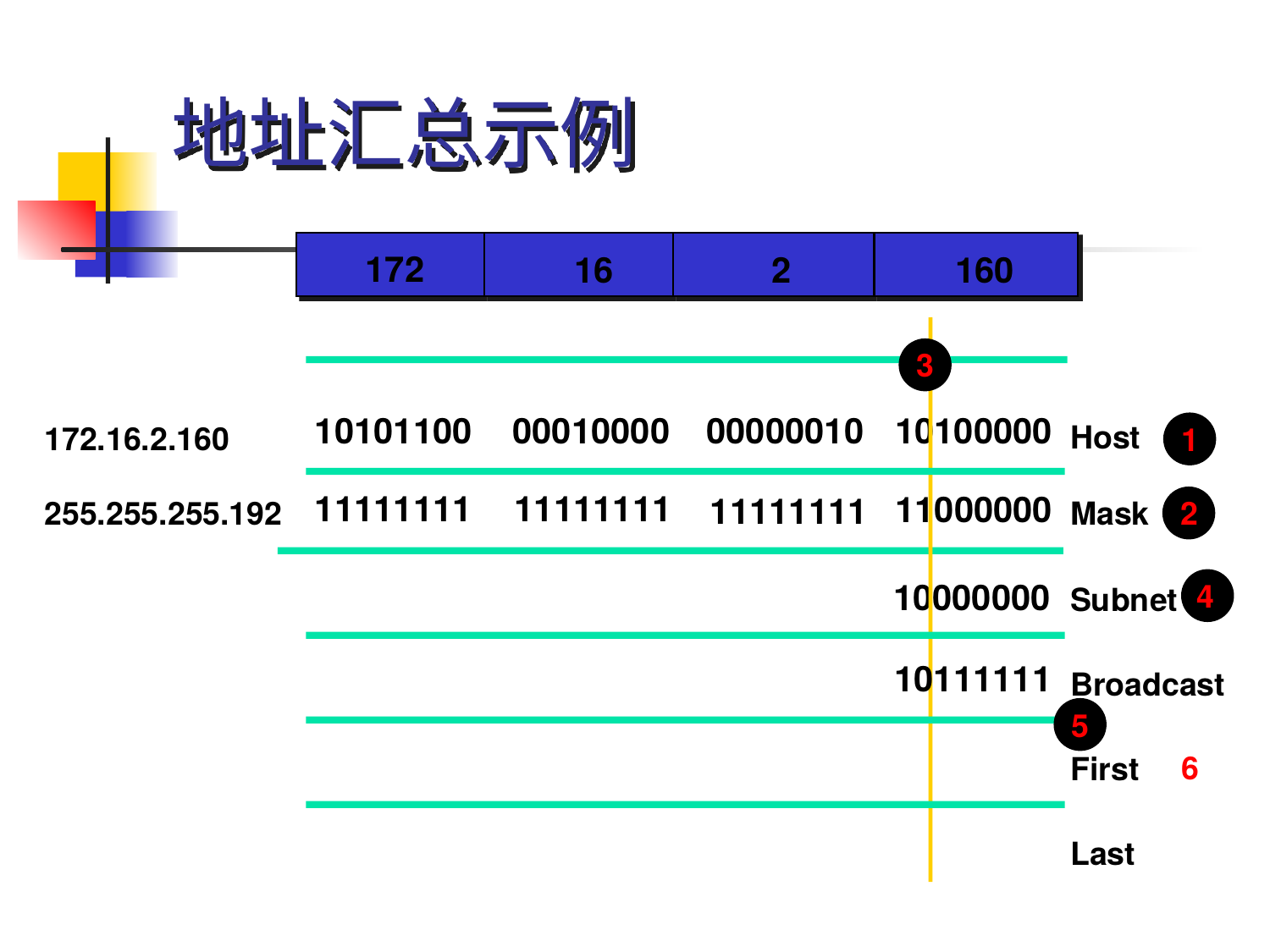

# 地址汇总示例

172
16
2
160

3

Host
10101100
00010000
00000010
10100000
172.16.2.160

1

Mask
255.255.255.192

2
11111111
11111111
11000000
11111111

Subnet

4
10000000

Broadcast
10111111

5

First
6

Last